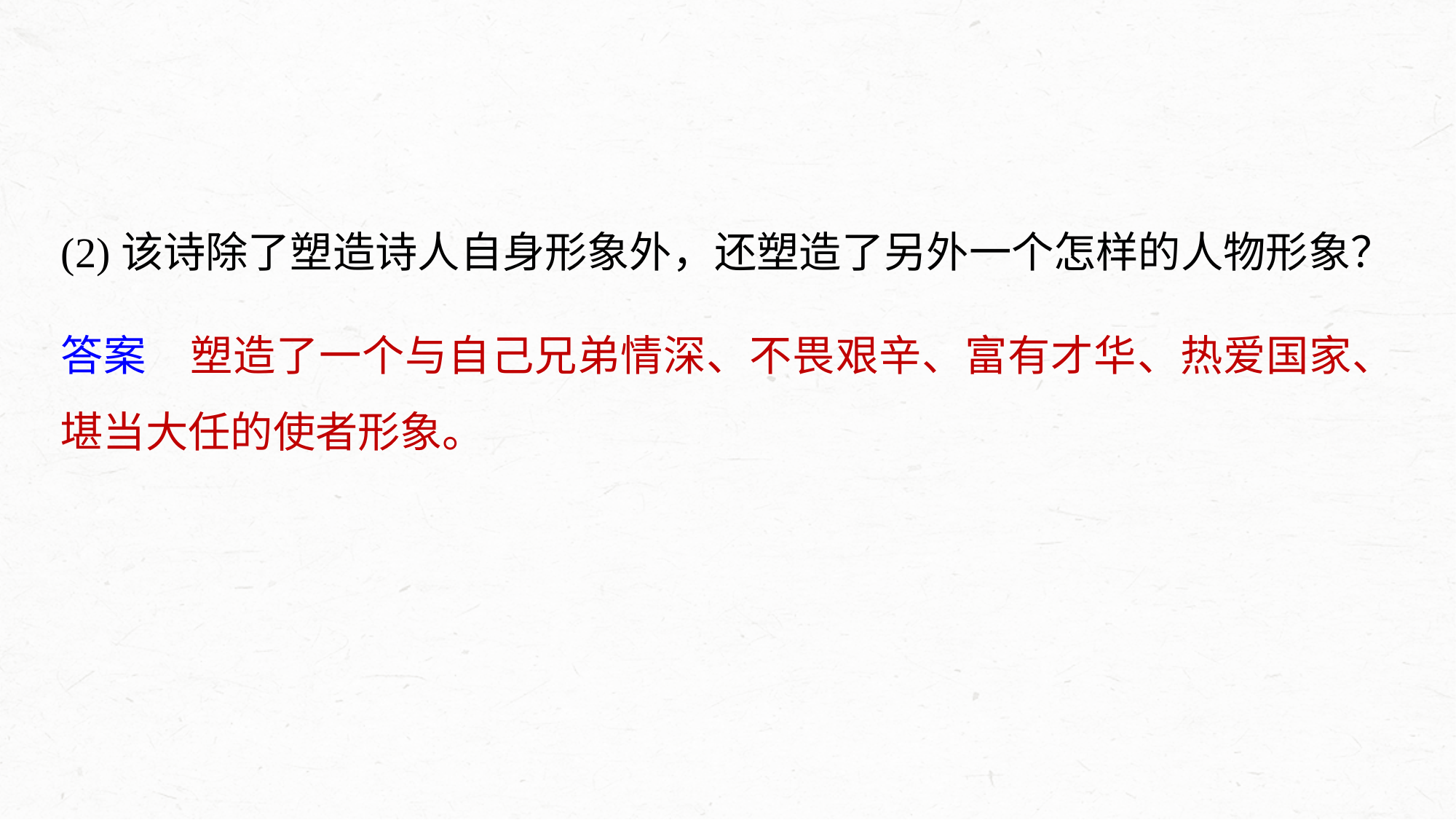

(2)该诗除了塑造诗人自身形象外，还塑造了另外一个怎样的人物形象？
答案　塑造了一个与自己兄弟情深、不畏艰辛、富有才华、热爱国家、堪当大任的使者形象。